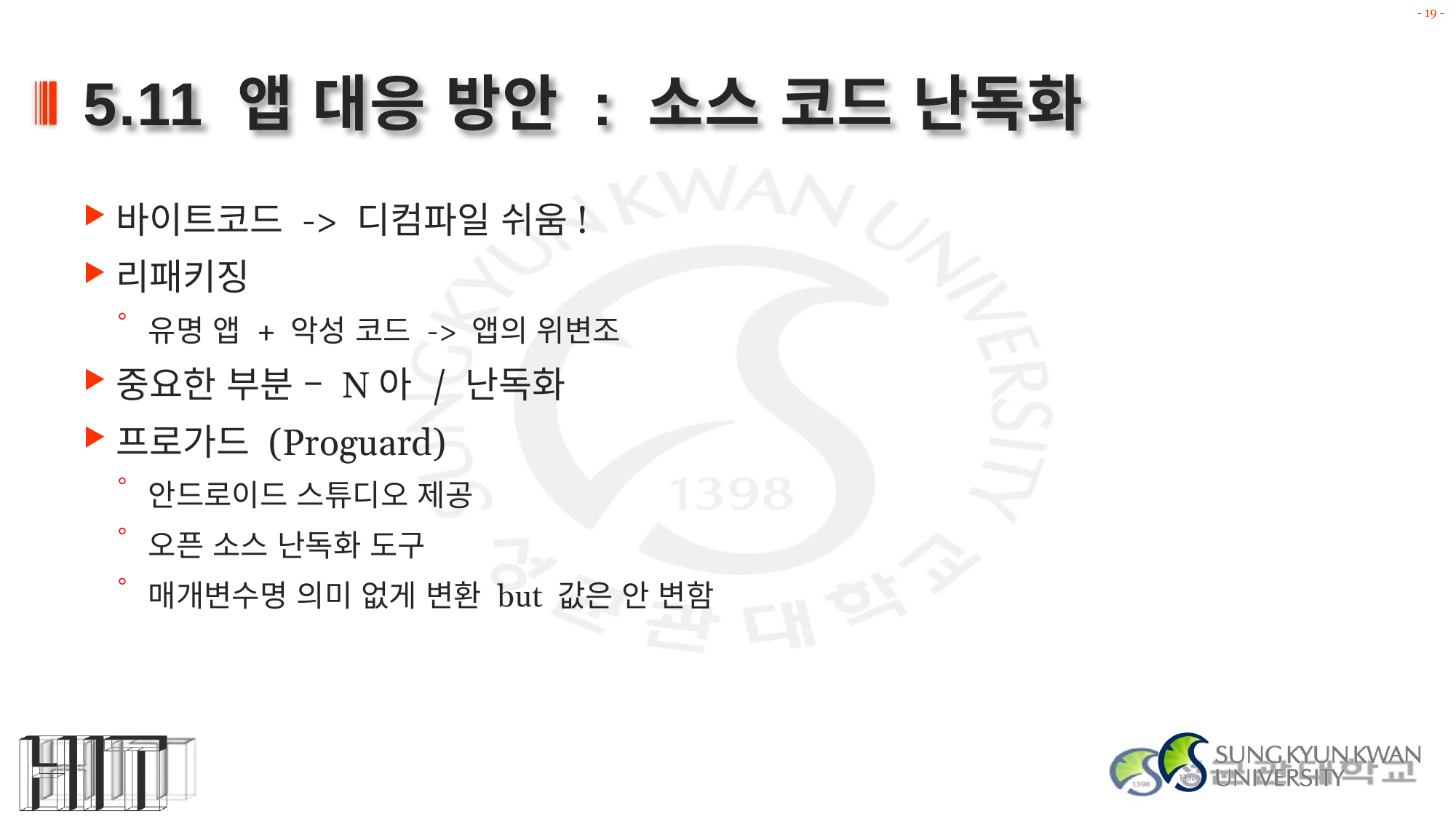

# 5.11 앱 대응 방안 : 소스 코드 난독화
바이트코드 -> 디컴파일 쉬움!
리패키징
유명 앱 + 악성 코드 -> 앱의 위변조
중요한 부분 – N아 / 난독화
프로가드 (Proguard)
안드로이드 스튜디오 제공
오픈 소스 난독화 도구
매개변수명 의미 없게 변환 but 값은 안 변함